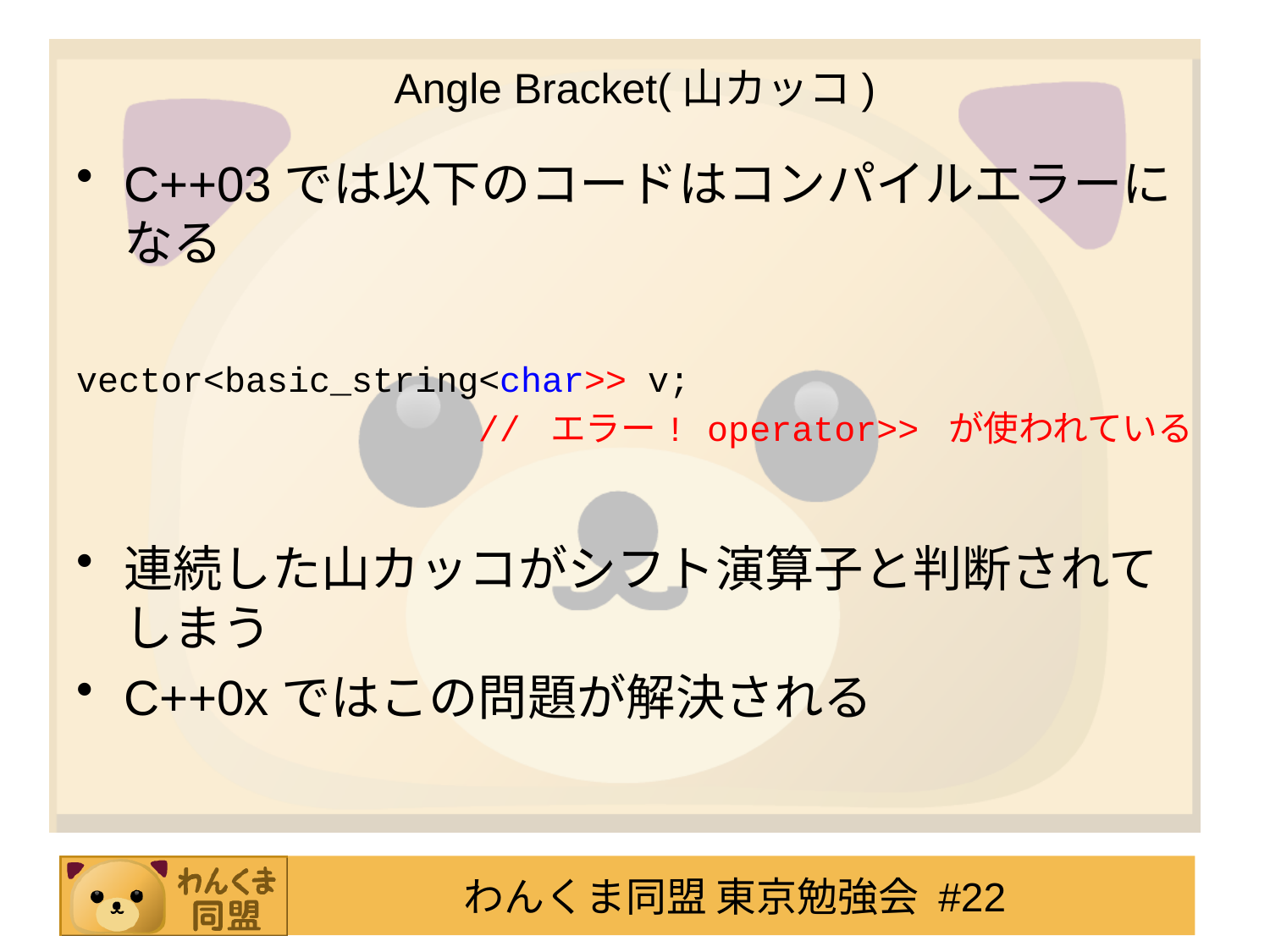

# Angle Bracket(山カッコ)
C++03では以下のコードはコンパイルエラーになる

vector<basic_string<char>> v;
                   // エラー! operator>> が使われている

連続した山カッコがシフト演算子と判断されてしまう
C++0xではこの問題が解決される